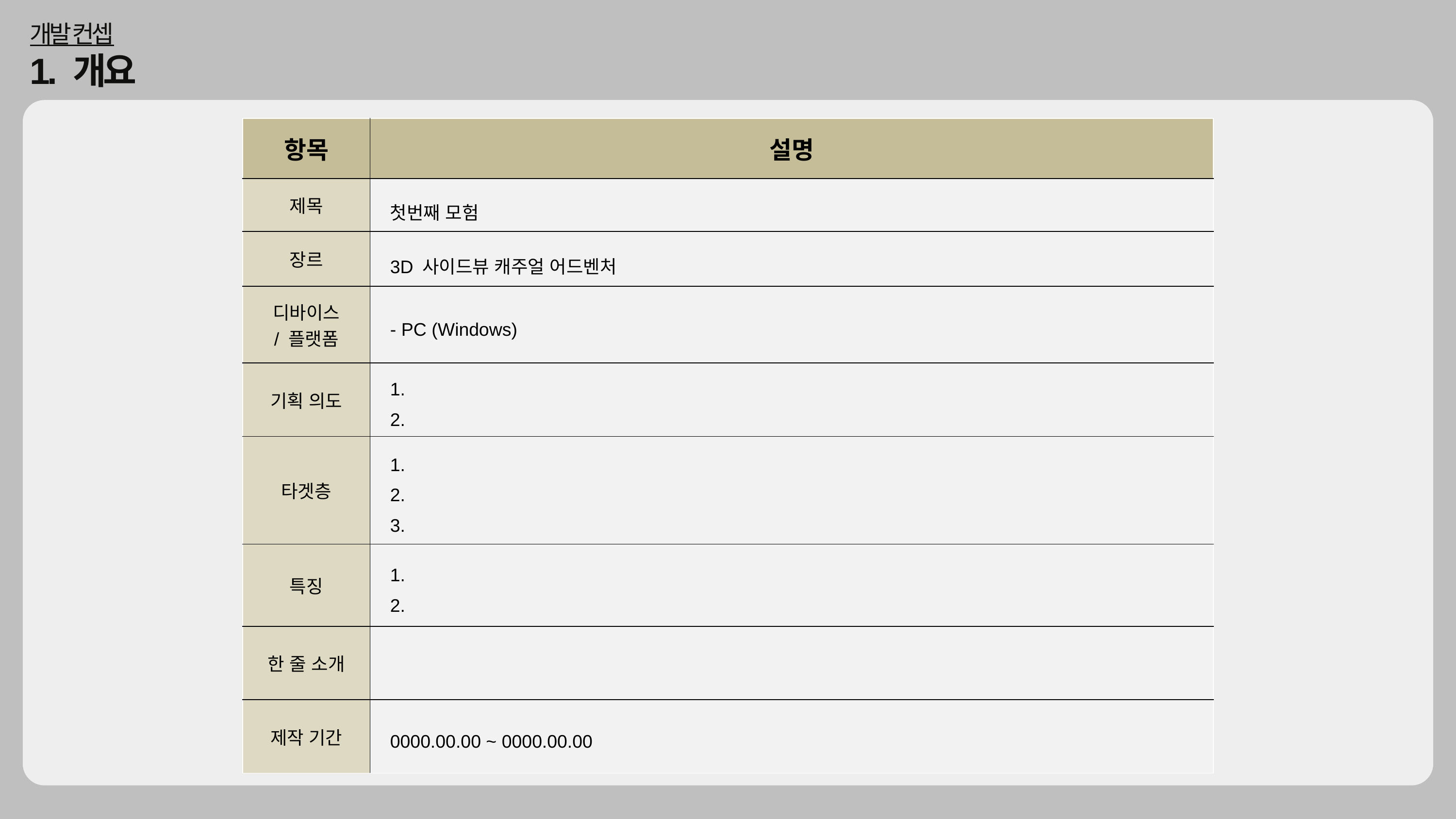

개발 컨셉
1. 개요

| 항목 | 설명 |
| --- | --- |
| 제목 | 첫번째 모험 |
| 장르 | 3D 사이드뷰 캐주얼 어드벤처 |
| 디바이스 / 플랫폼 | - PC (Windows) |
| 기획 의도 | 1. 2. |
| 타겟층 | 1. 2. 3. |
| 특징 | 1. 2. |
| 한 줄 소개 |  |
| 제작 기간 | 0000.00.00 ~ 0000.00.00 |